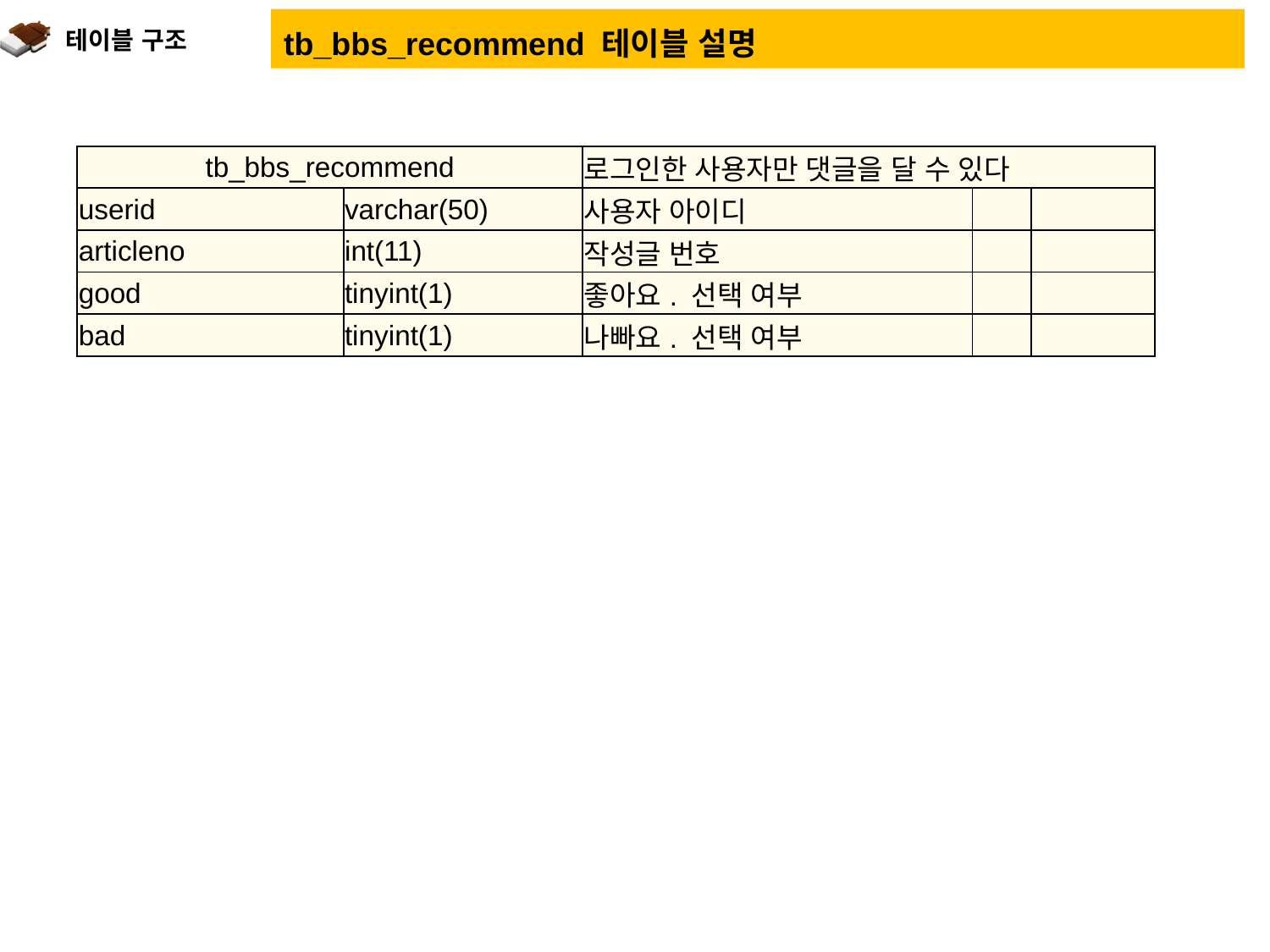

테이블 구조
# tb_bbs_recommend 테이블 설명

| tb\_bbs\_recommend |  | 로그인한 사용자만 댓글을 달 수 있다 |  |  |
| --- | --- | --- | --- | --- |
| userid | varchar(50) | 사용자 아이디 |  |  |
| articleno | int(11) | 작성글 번호 |  |  |
| good | tinyint(1) | 좋아요. 선택 여부 |  |  |
| bad | tinyint(1) | 나빠요. 선택 여부 |  |  |